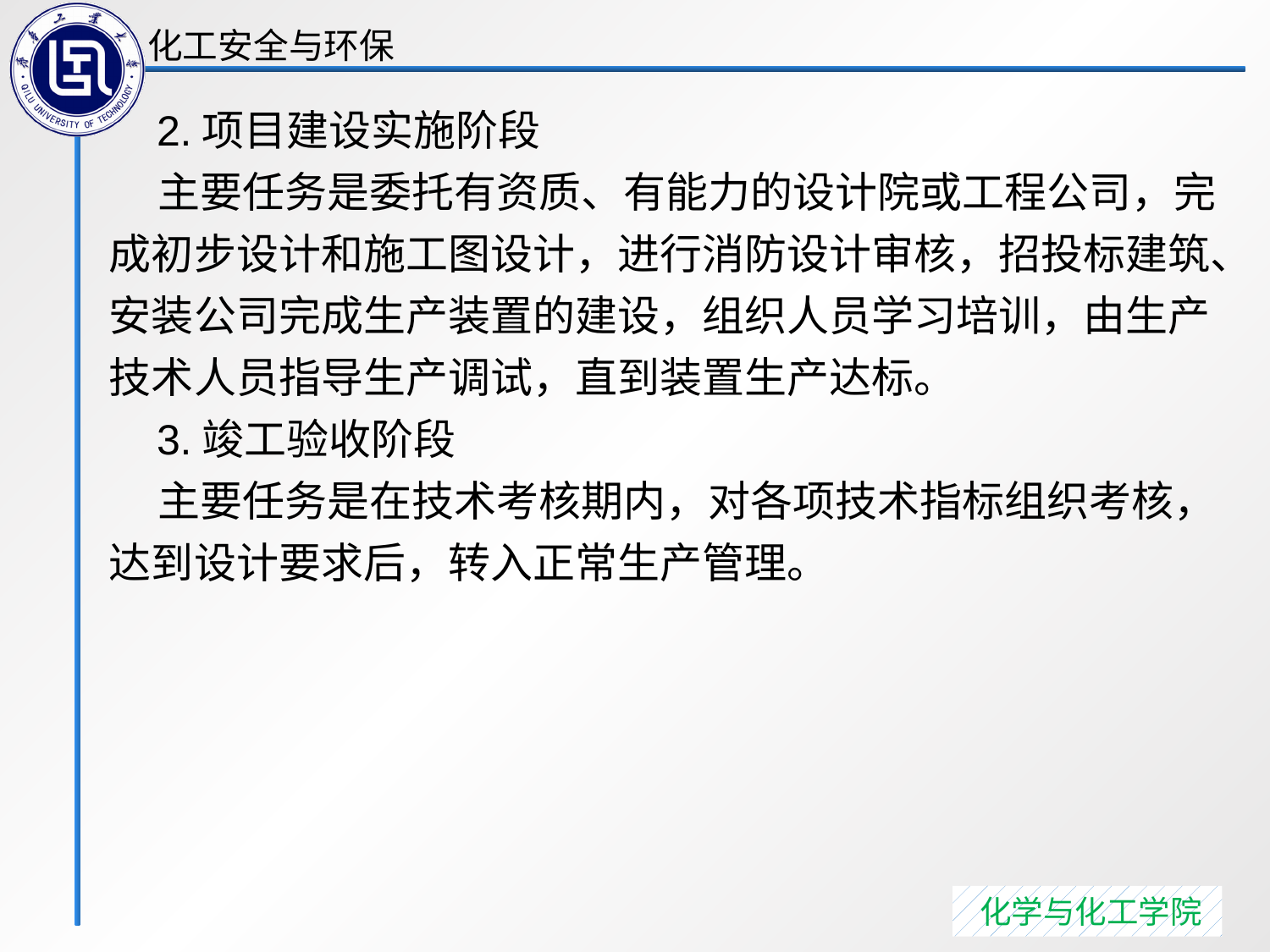

2.项目建设实施阶段
    主要任务是委托有资质、有能力的设计院或工程公司，完成初步设计和施工图设计，进行消防设计审核，招投标建筑、安装公司完成生产装置的建设，组织人员学习培训，由生产技术人员指导生产调试，直到装置生产达标。
    3.竣工验收阶段
    主要任务是在技术考核期内，对各项技术指标组织考核，达到设计要求后，转入正常生产管理。